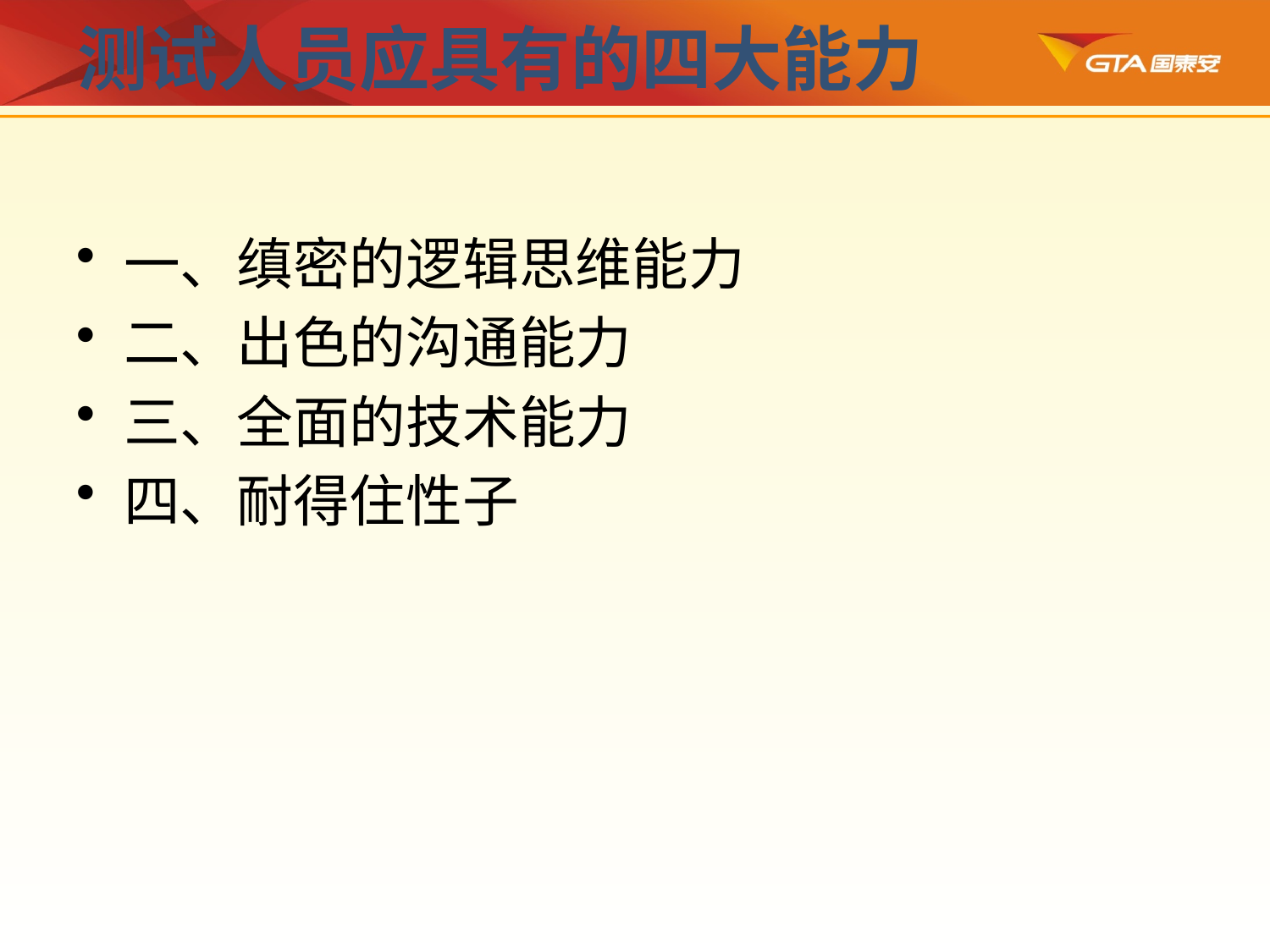

# 测试人员应具有的四大能力
一、缜密的逻辑思维能力
二、出色的沟通能力
三、全面的技术能力
四、耐得住性子